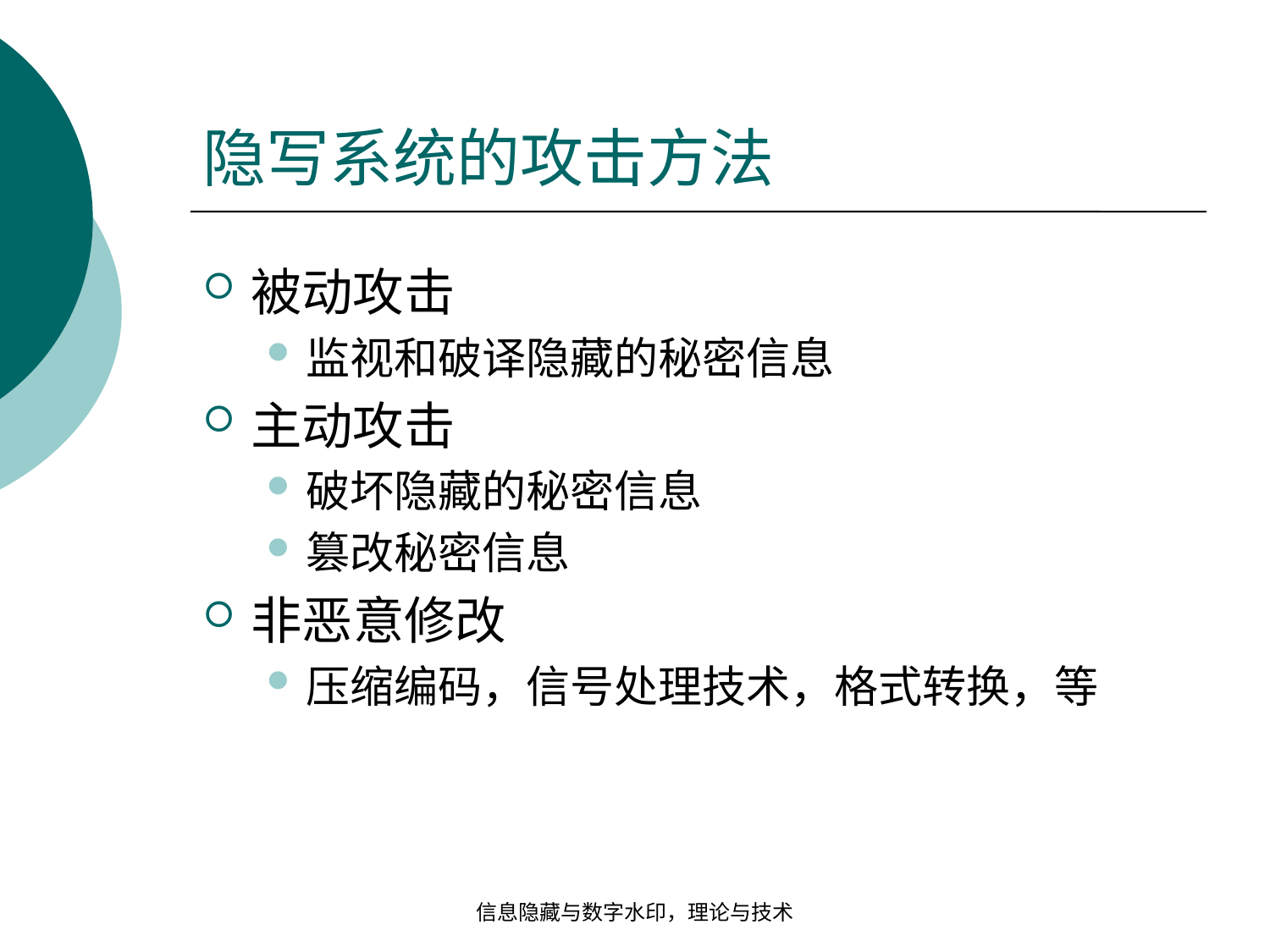

# 隐写系统的攻击方法
被动攻击
监视和破译隐藏的秘密信息
主动攻击
破坏隐藏的秘密信息
篡改秘密信息
非恶意修改
压缩编码，信号处理技术，格式转换，等

信息隐藏与数字水印，理论与技术
26